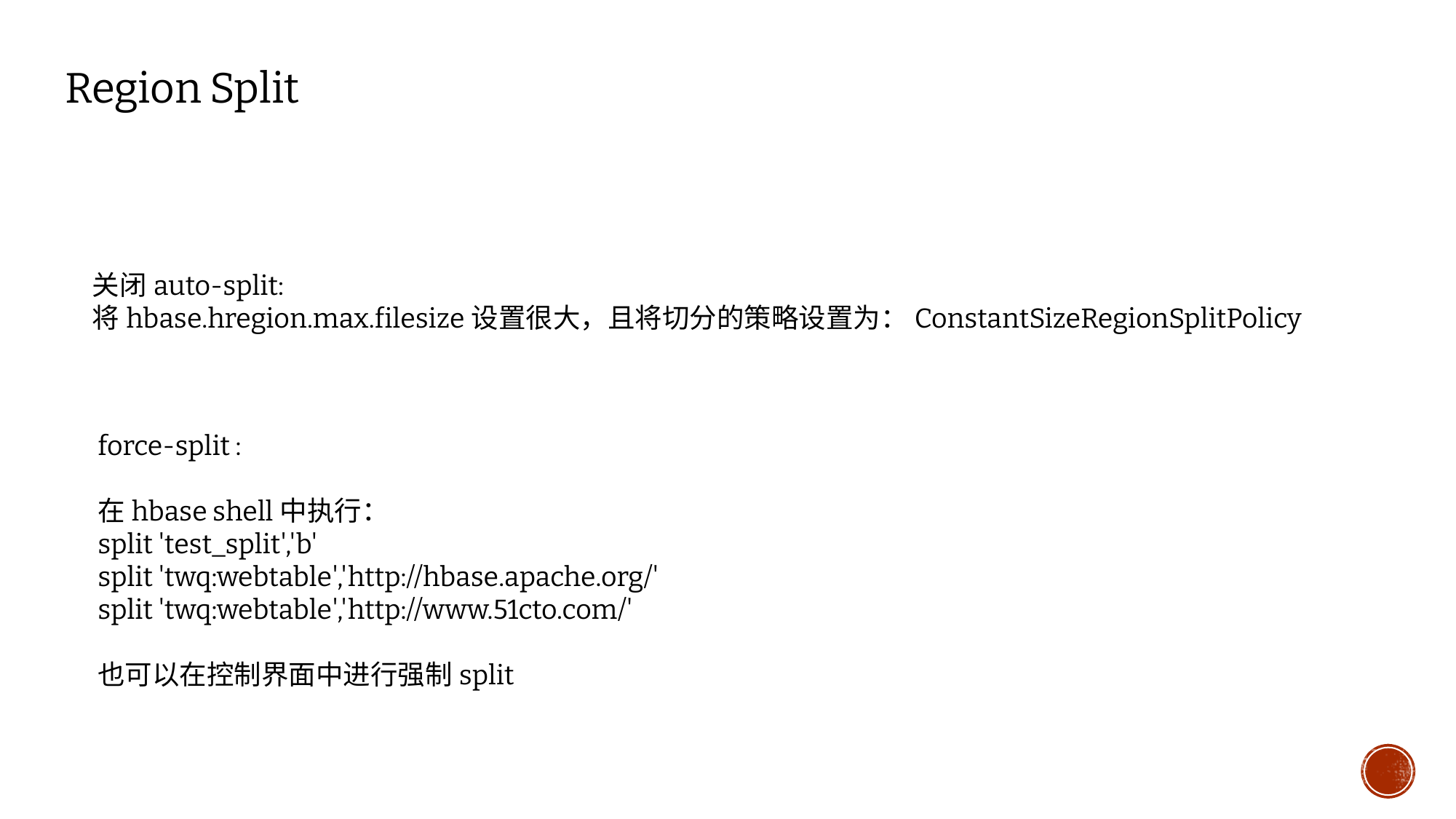

Region Split
关闭auto-split:
将hbase.hregion.max.filesize设置很大，且将切分的策略设置为：ConstantSizeRegionSplitPolicy
force-split :

在hbase shell中执行：
split 'test_split','b'
split 'twq:webtable','http://hbase.apache.org/'
split 'twq:webtable','http://www.51cto.com/'

也可以在控制界面中进行强制split